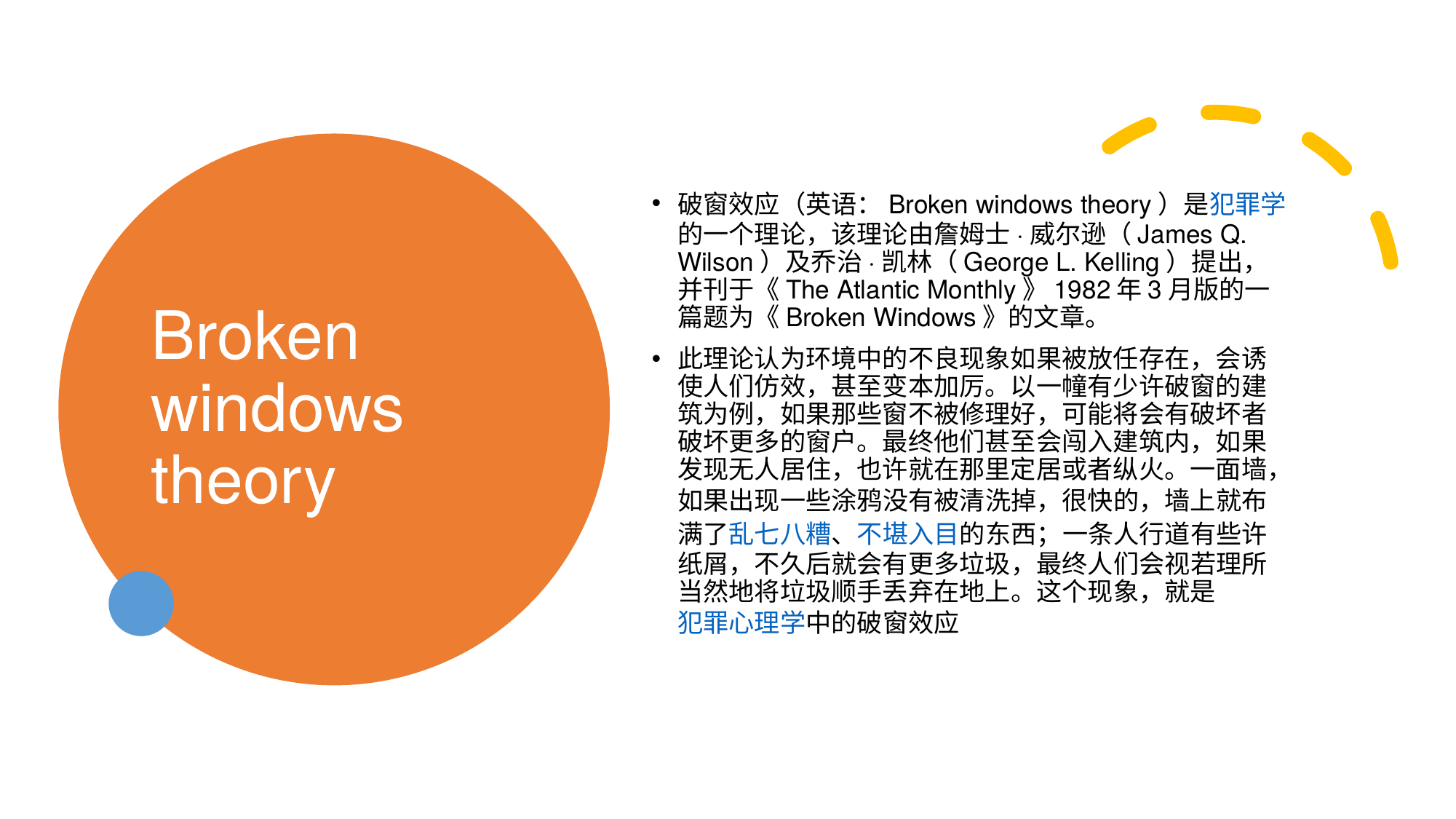

# Broken windows theory
破窗效应（英语：Broken windows theory）是犯罪学的一个理论，该理论由詹姆士·威尔逊（James Q. Wilson）及乔治·凯林（George L. Kelling）提出，并刊于《The Atlantic Monthly》1982年3月版的一篇题为《Broken Windows》的文章。
此理论认为环境中的不良现象如果被放任存在，会诱使人们仿效，甚至变本加厉。以一幢有少许破窗的建筑为例，如果那些窗不被修理好，可能将会有破坏者破坏更多的窗户。最终他们甚至会闯入建筑内，如果发现无人居住，也许就在那里定居或者纵火。一面墙，如果出现一些涂鸦没有被清洗掉，很快的，墙上就布满了乱七八糟、不堪入目的东西；一条人行道有些许纸屑，不久后就会有更多垃圾，最终人们会视若理所当然地将垃圾顺手丢弃在地上。这个现象，就是犯罪心理学中的破窗效应